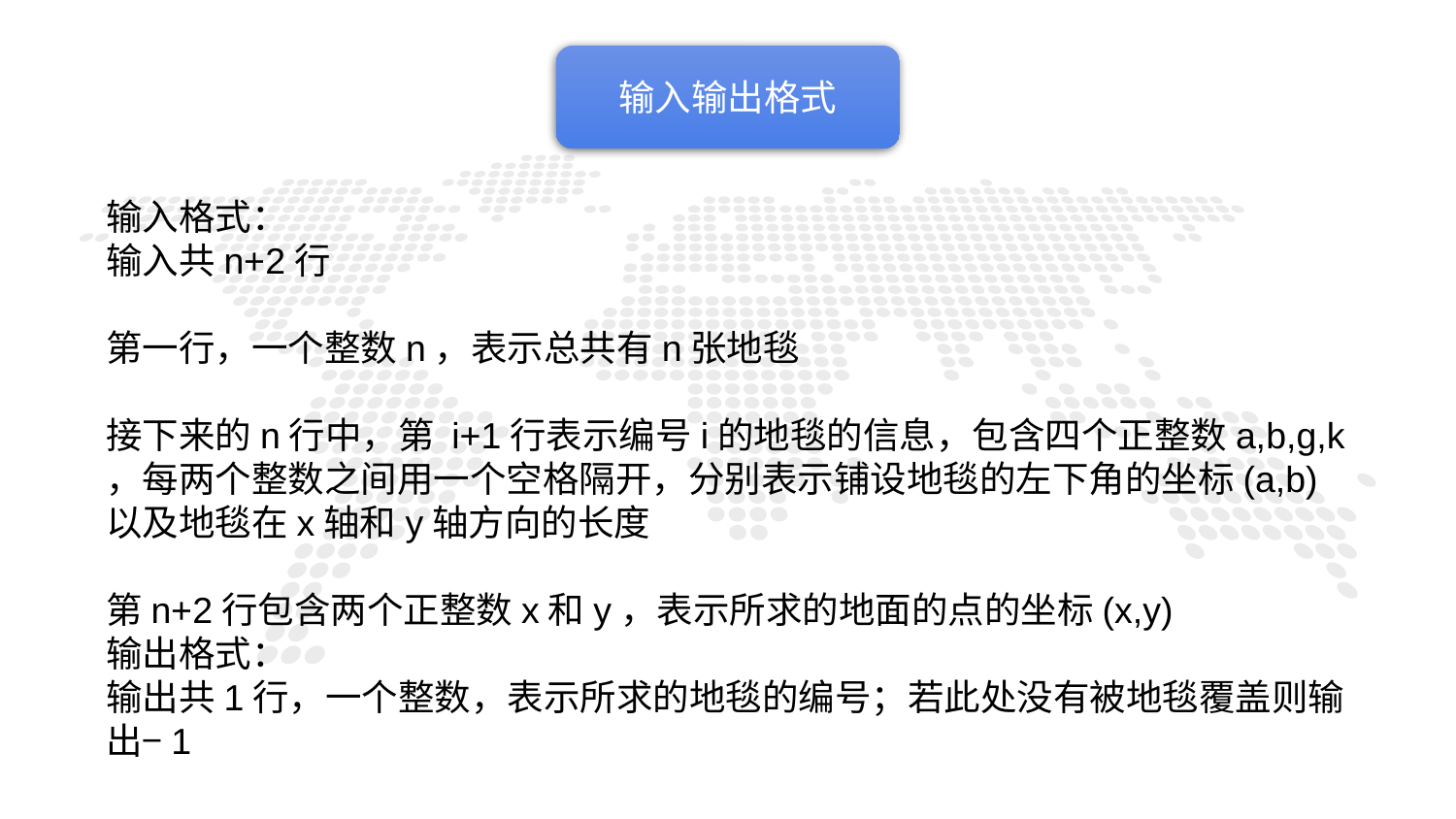

输入输出格式
输入格式：
输入共n+2行

第一行，一个整数n，表示总共有n张地毯

接下来的n行中，第 i+1行表示编号i的地毯的信息，包含四个正整数a,b,g,k ，每两个整数之间用一个空格隔开，分别表示铺设地毯的左下角的坐标(a,b)以及地毯在x轴和y轴方向的长度

第n+2行包含两个正整数x和y，表示所求的地面的点的坐标(x,y)
输出格式：
输出共1行，一个整数，表示所求的地毯的编号；若此处没有被地毯覆盖则输出−1